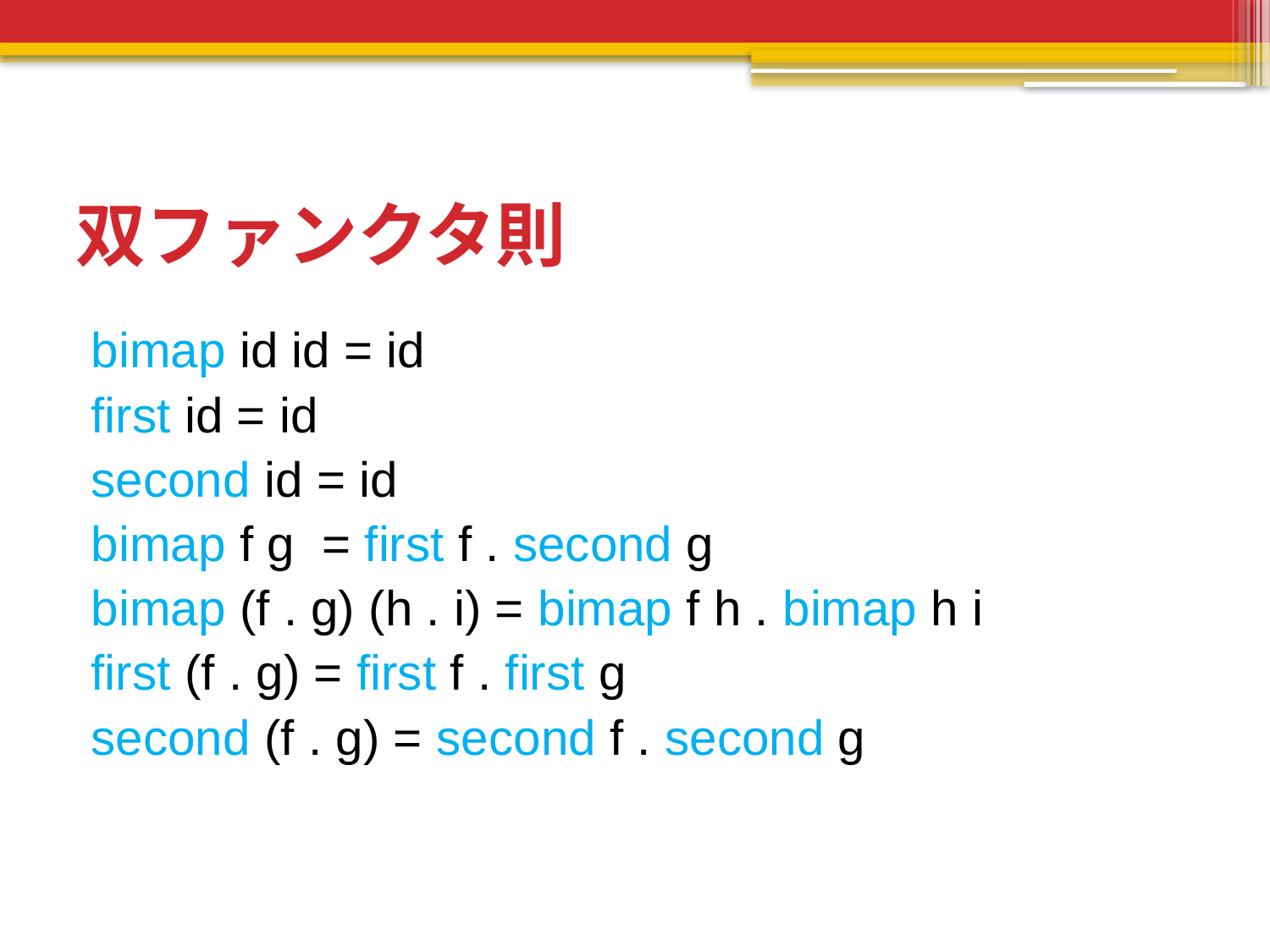

# 双ファンクタ則
bimap id id = id
first id = id
second id = id
bimap f g  = first f . second g
bimap (f . g) (h . i) = bimap f h . bimap h i
first (f . g) = first f . first g
second (f . g) = second f . second g